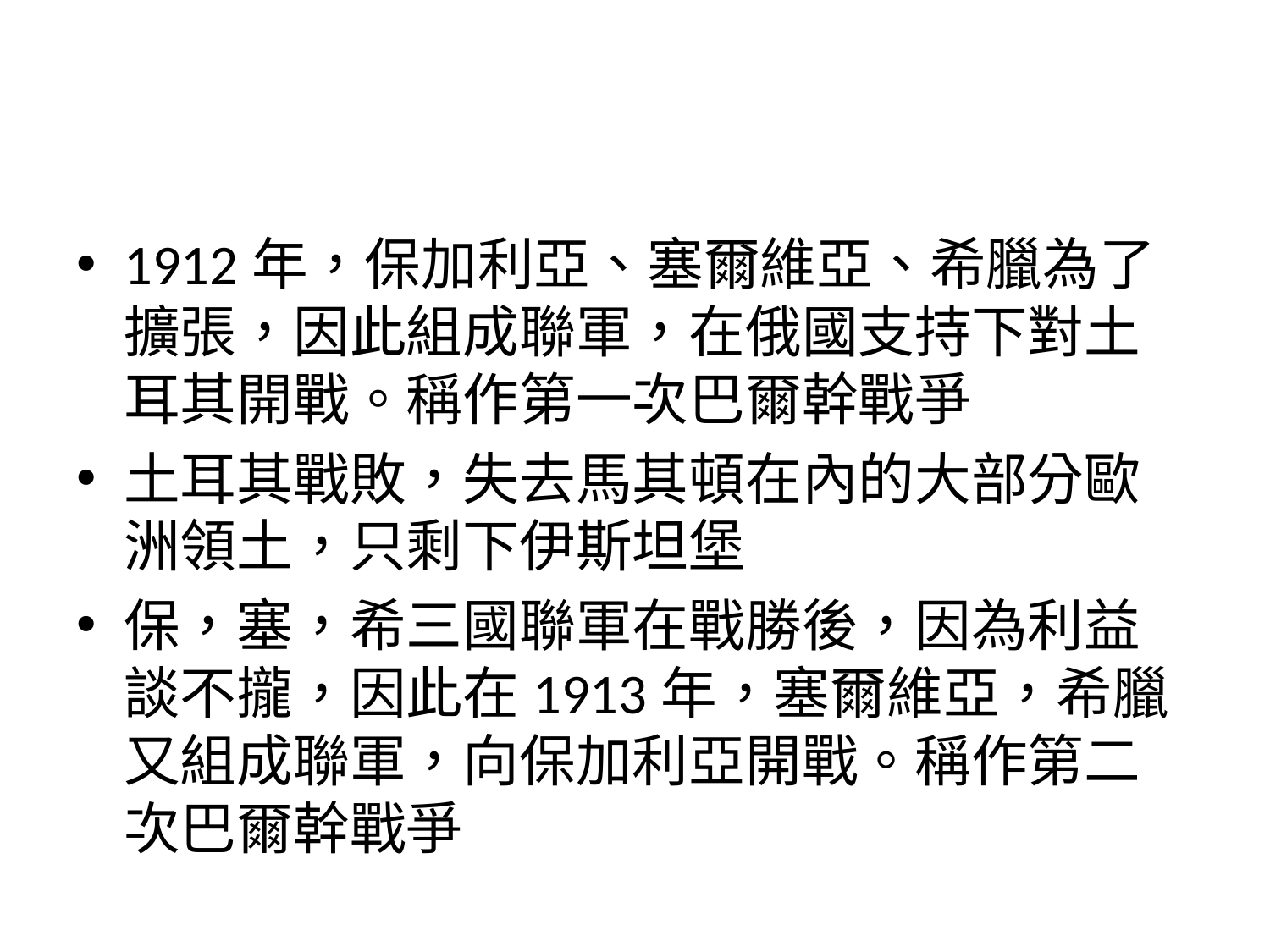

#
1912年，保加利亞、塞爾維亞、希臘為了擴張，因此組成聯軍，在俄國支持下對土耳其開戰。稱作第一次巴爾幹戰爭
土耳其戰敗，失去馬其頓在內的大部分歐洲領土，只剩下伊斯坦堡
保，塞，希三國聯軍在戰勝後，因為利益談不攏，因此在1913年，塞爾維亞，希臘又組成聯軍，向保加利亞開戰。稱作第二次巴爾幹戰爭